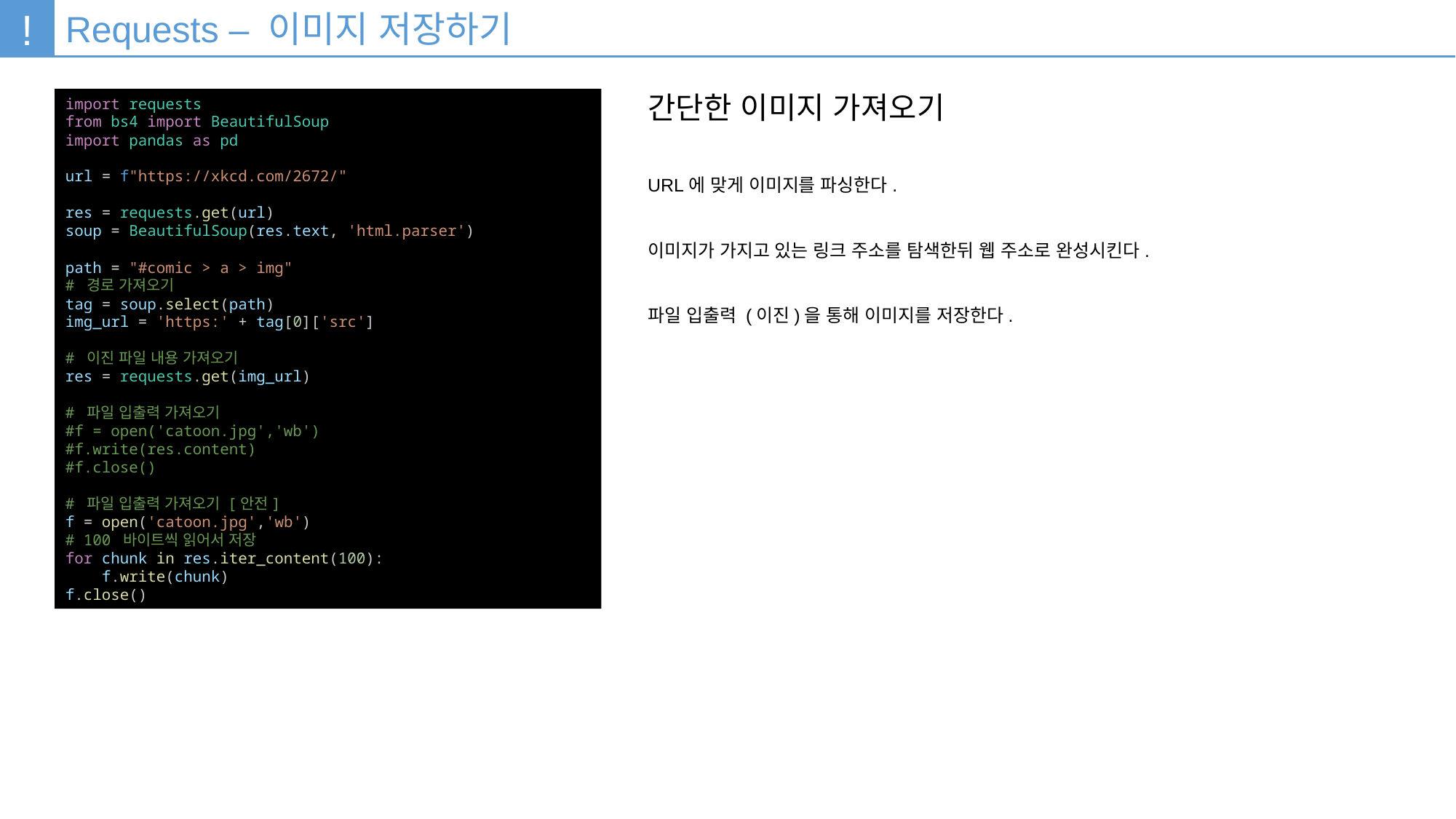

!
Requests – 이미지 저장하기
import requests
from bs4 import BeautifulSoup
import pandas as pd
url = f"https://xkcd.com/2672/"
res = requests.get(url)
soup = BeautifulSoup(res.text, 'html.parser')
path = "#comic > a > img"
# 경로 가져오기
tag = soup.select(path)
img_url = 'https:' + tag[0]['src']
# 이진 파일 내용 가져오기
res = requests.get(img_url)
# 파일 입출력 가져오기
#f = open('catoon.jpg','wb')
#f.write(res.content)
#f.close()
# 파일 입출력 가져오기 [안전]
f = open('catoon.jpg','wb')
# 100 바이트씩 읽어서 저장
for chunk in res.iter_content(100):
    f.write(chunk)
f.close()
간단한 이미지 가져오기
URL에 맞게 이미지를 파싱한다.

이미지가 가지고 있는 링크 주소를 탐색한뒤 웹 주소로 완성시킨다.

파일 입출력 (이진)을 통해 이미지를 저장한다.